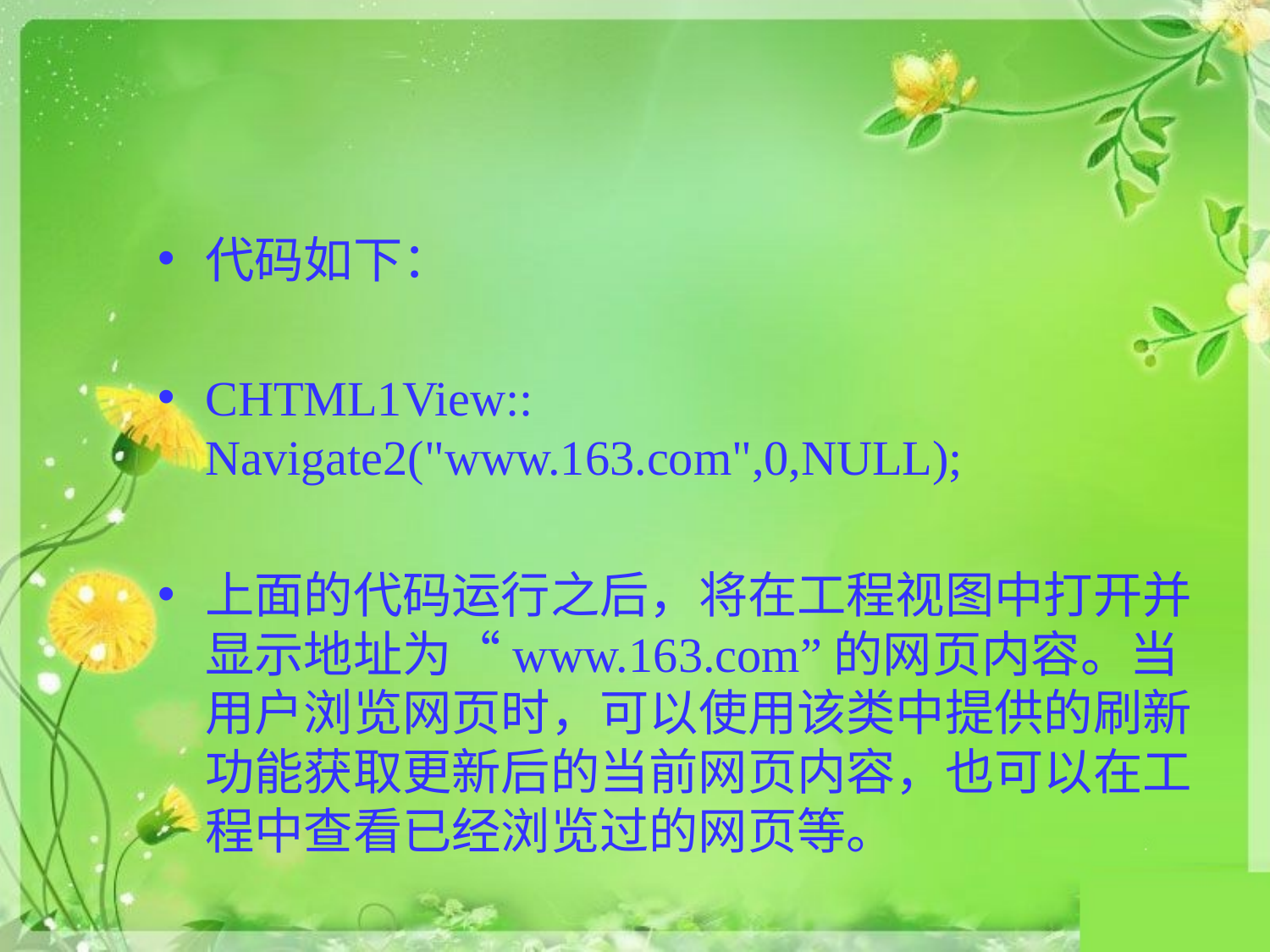

#
代码如下：

CHTML1View:: Navigate2("www.163.com",0,NULL);

上面的代码运行之后，将在工程视图中打开并显示地址为“www.163.com”的网页内容。当用户浏览网页时，可以使用该类中提供的刷新功能获取更新后的当前网页内容，也可以在工程中查看已经浏览过的网页等。